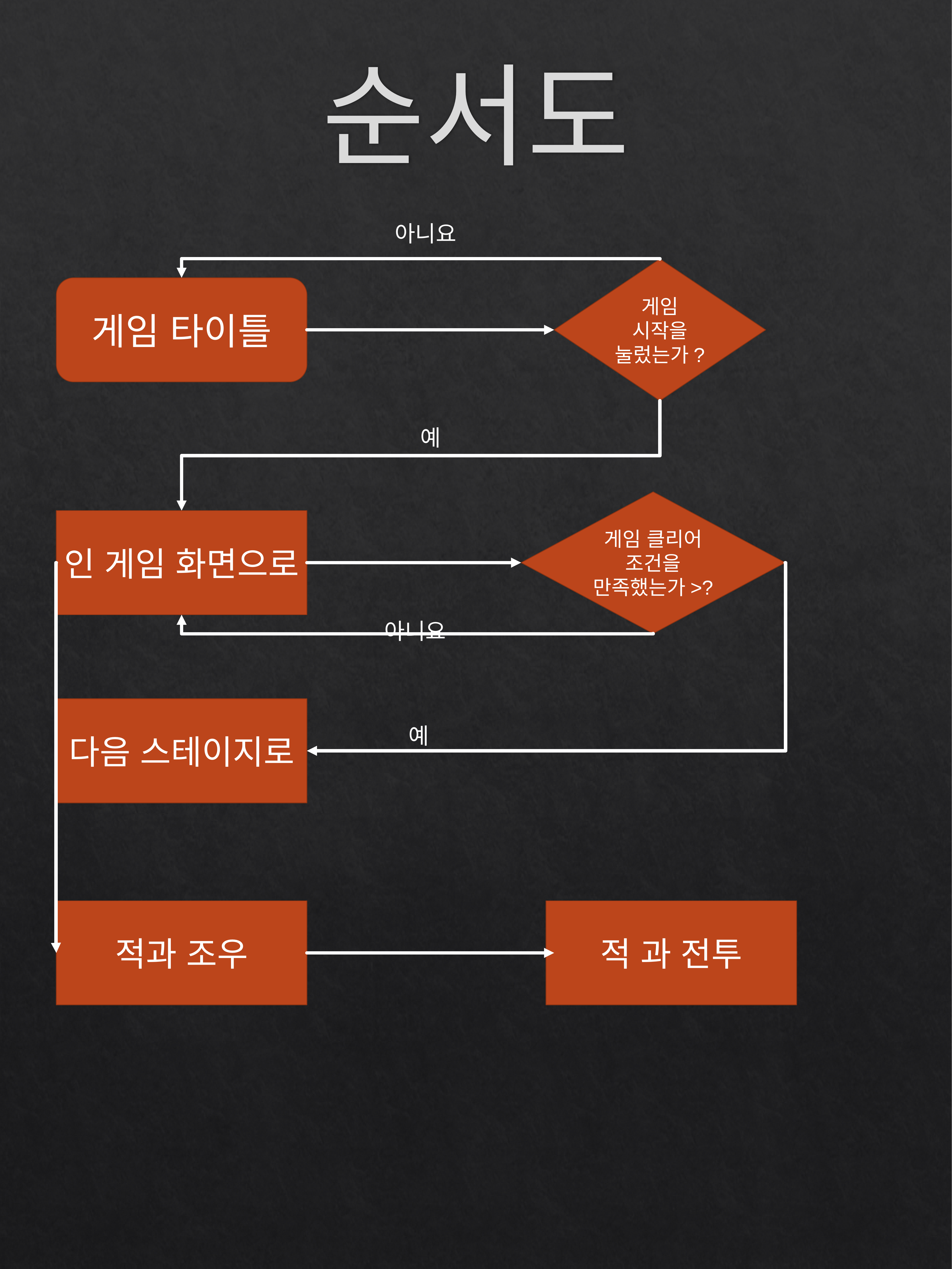

# 순서도
아니요
게임 시작을 눌렀는가?
게임 타이틀
예
게임 클리어 조건을 만족했는가>?
인 게임 화면으로
아니요
다음 스테이지로
예
적 과 전투
적과 조우